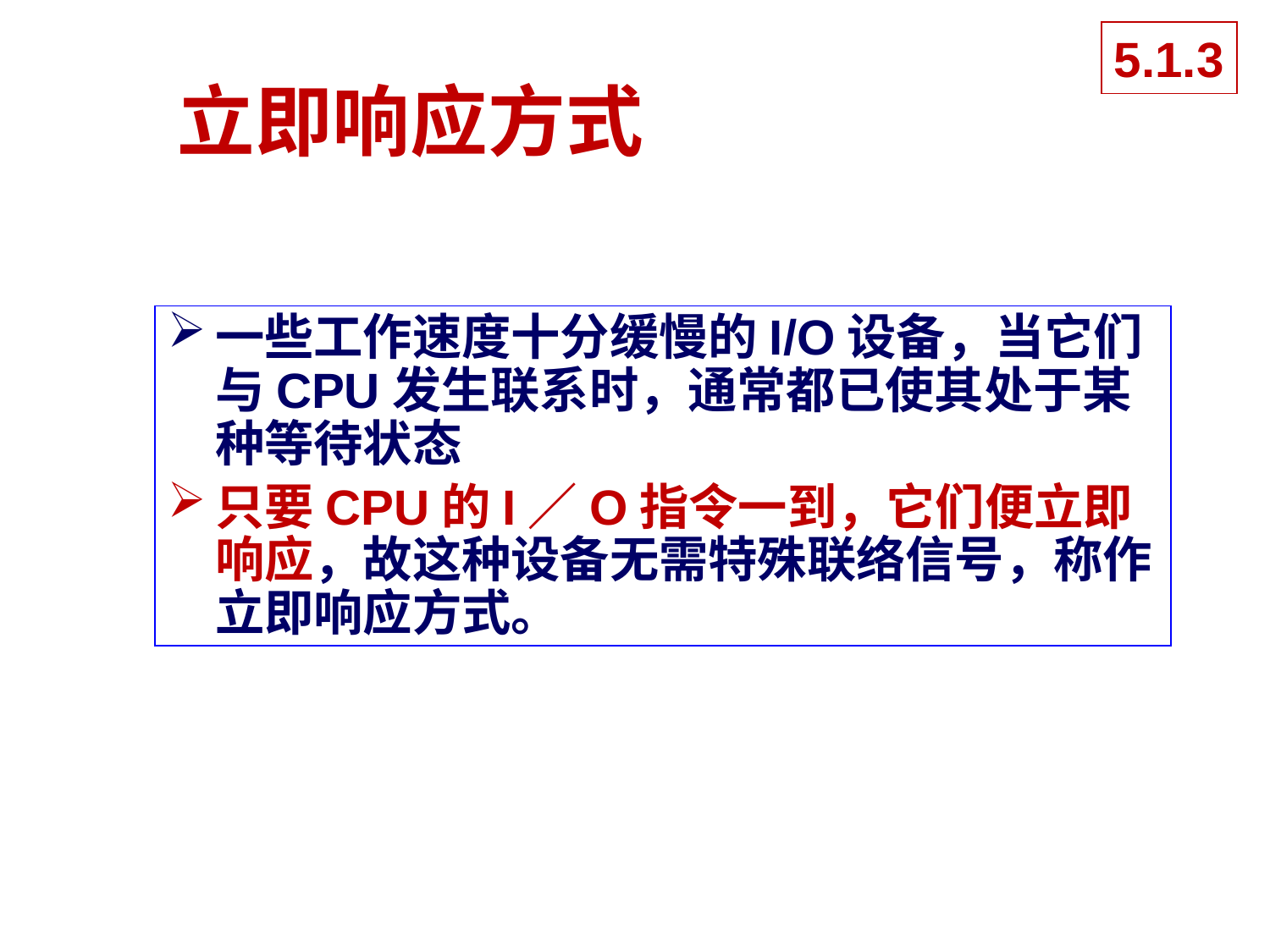

5.1.3
# 立即响应方式
一些工作速度十分缓慢的I/O设备，当它们与CPU发生联系时，通常都已使其处于某种等待状态
只要CPU的I／O指令一到，它们便立即响应，故这种设备无需特殊联络信号，称作立即响应方式。